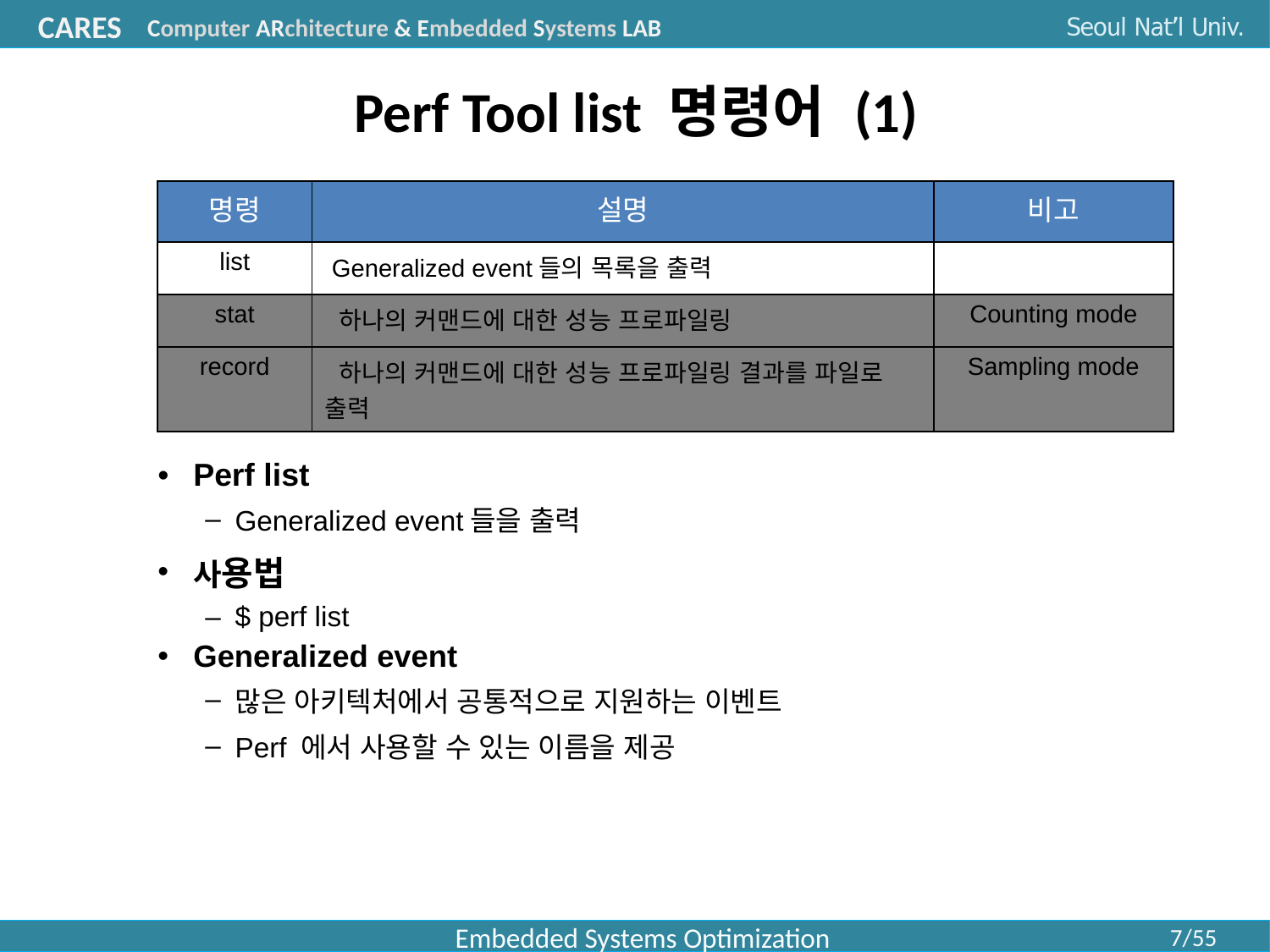

# Perf Tool list 명령어 (1)
| 명령 | 설명 | 비고 |
| --- | --- | --- |
| list | Generalized event들의 목록을 출력 |  |
| stat | 하나의 커맨드에 대한 성능 프로파일링 | Counting mode |
| record | 하나의 커맨드에 대한 성능 프로파일링 결과를 파일로 출력 | Sampling mode |
Perf list
Generalized event들을 출력
사용법
$ perf list
Generalized event
많은 아키텍처에서 공통적으로 지원하는 이벤트
Perf 에서 사용할 수 있는 이름을 제공
Embedded Systems Optimization
7/55